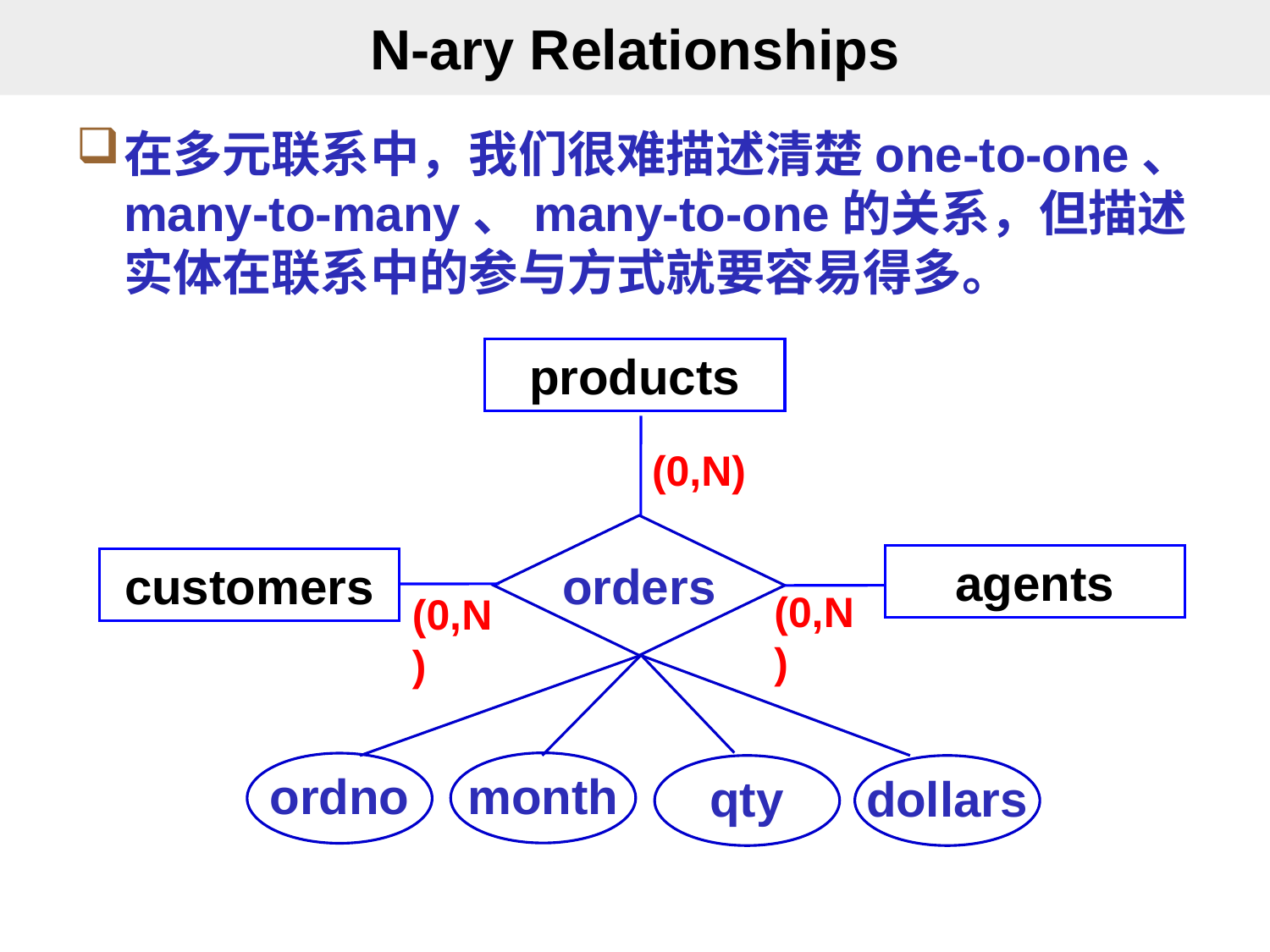

# N-ary Relationships
在多元联系中，我们很难描述清楚one-to-one、many-to-many、many-to-one的关系，但描述实体在联系中的参与方式就要容易得多。
products

orders
agents
customers

month
ordno
qty
dollars
(0,N)
(0,N)
(0,N)